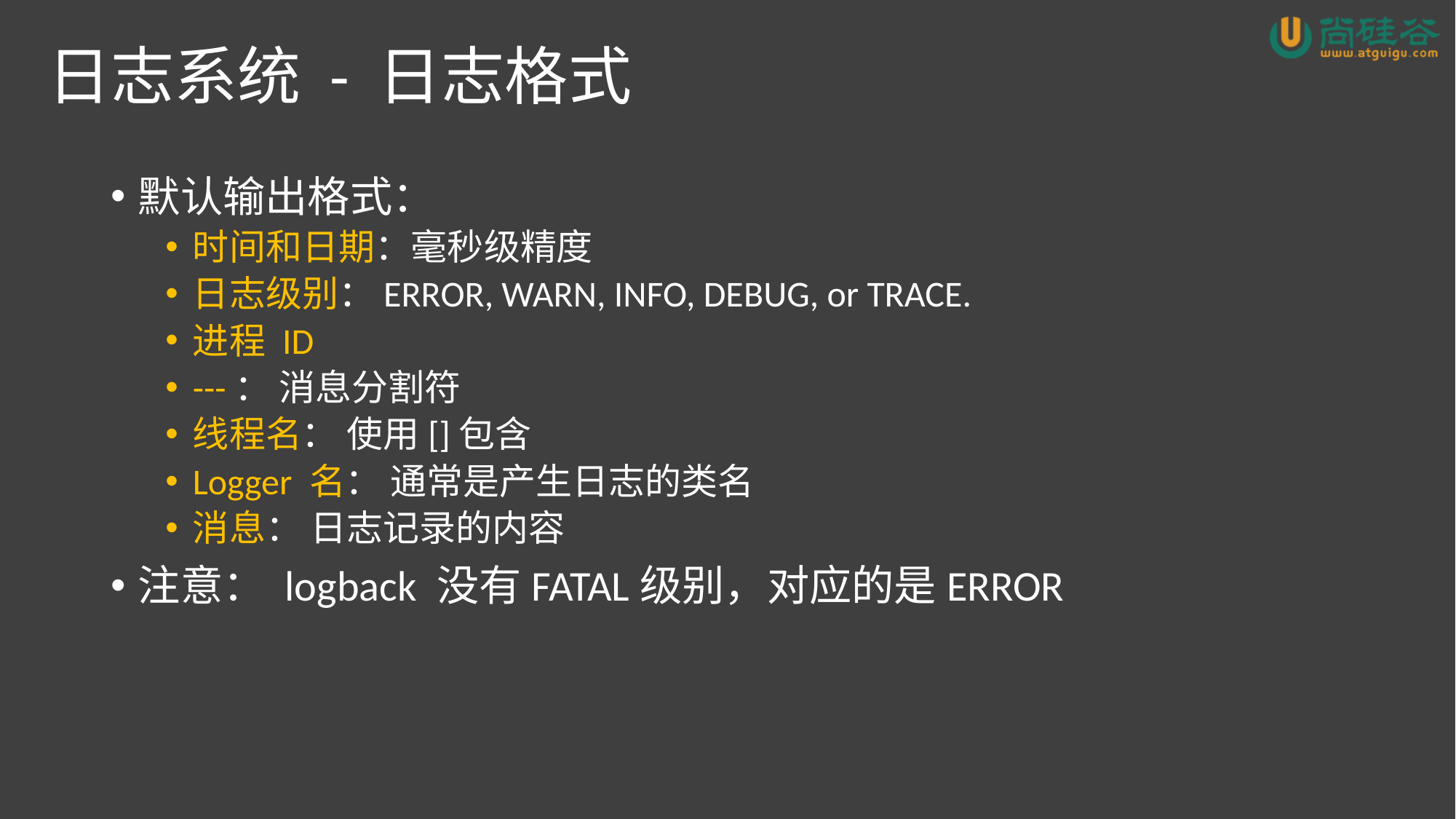

# 日志系统 - 日志格式
默认输出格式：
时间和日期：毫秒级精度
日志级别：ERROR, WARN, INFO, DEBUG, or TRACE.
进程 ID
---： 消息分割符
线程名： 使用[]包含
Logger 名： 通常是产生日志的类名
消息： 日志记录的内容
注意： logback 没有FATAL级别，对应的是ERROR